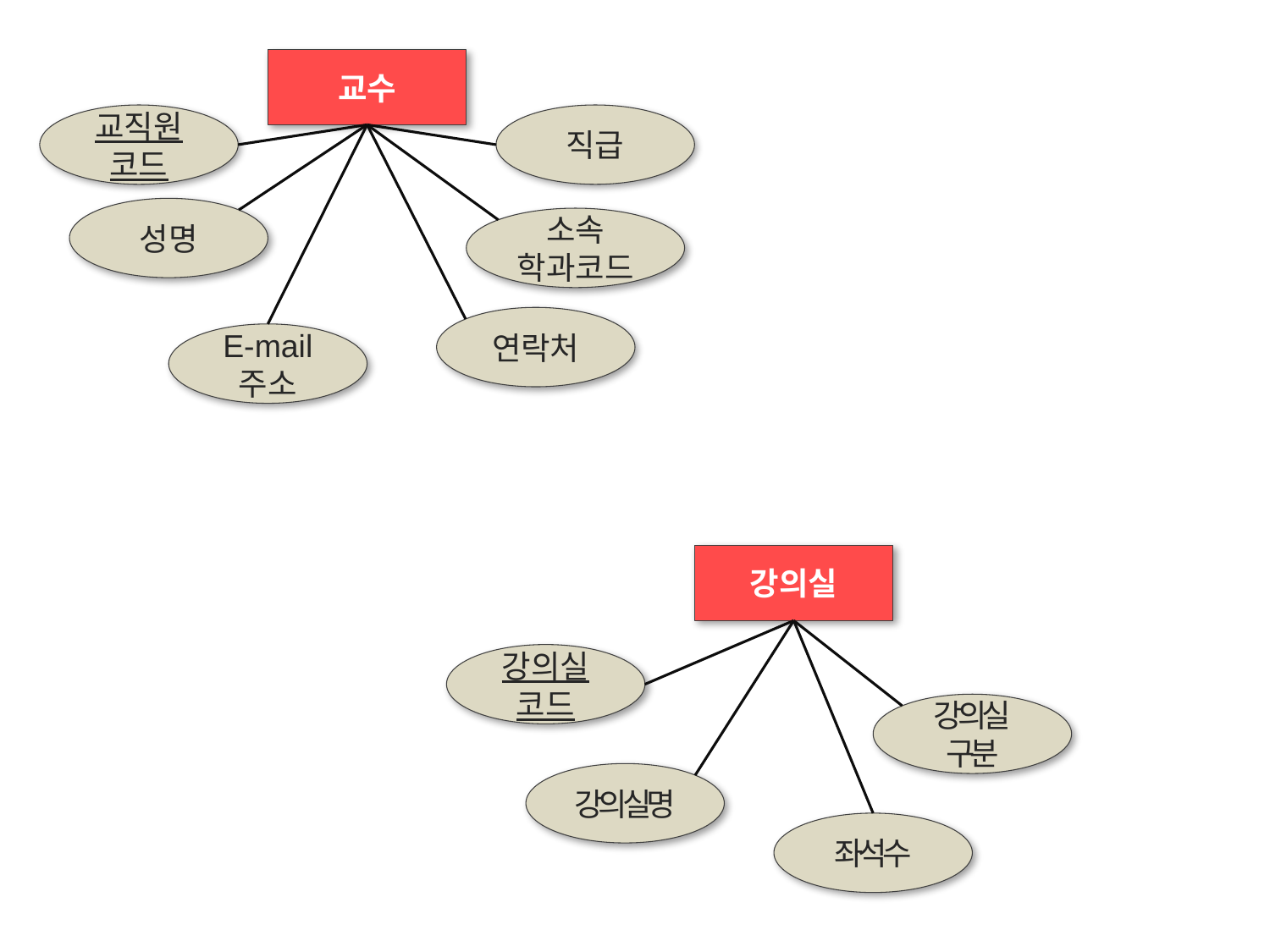

교수
교직원코드
직급
성명
소속
학과코드
연락처
E-mail 주소
강의실
강의실
코드
강의실
구분
강의실명
좌석수